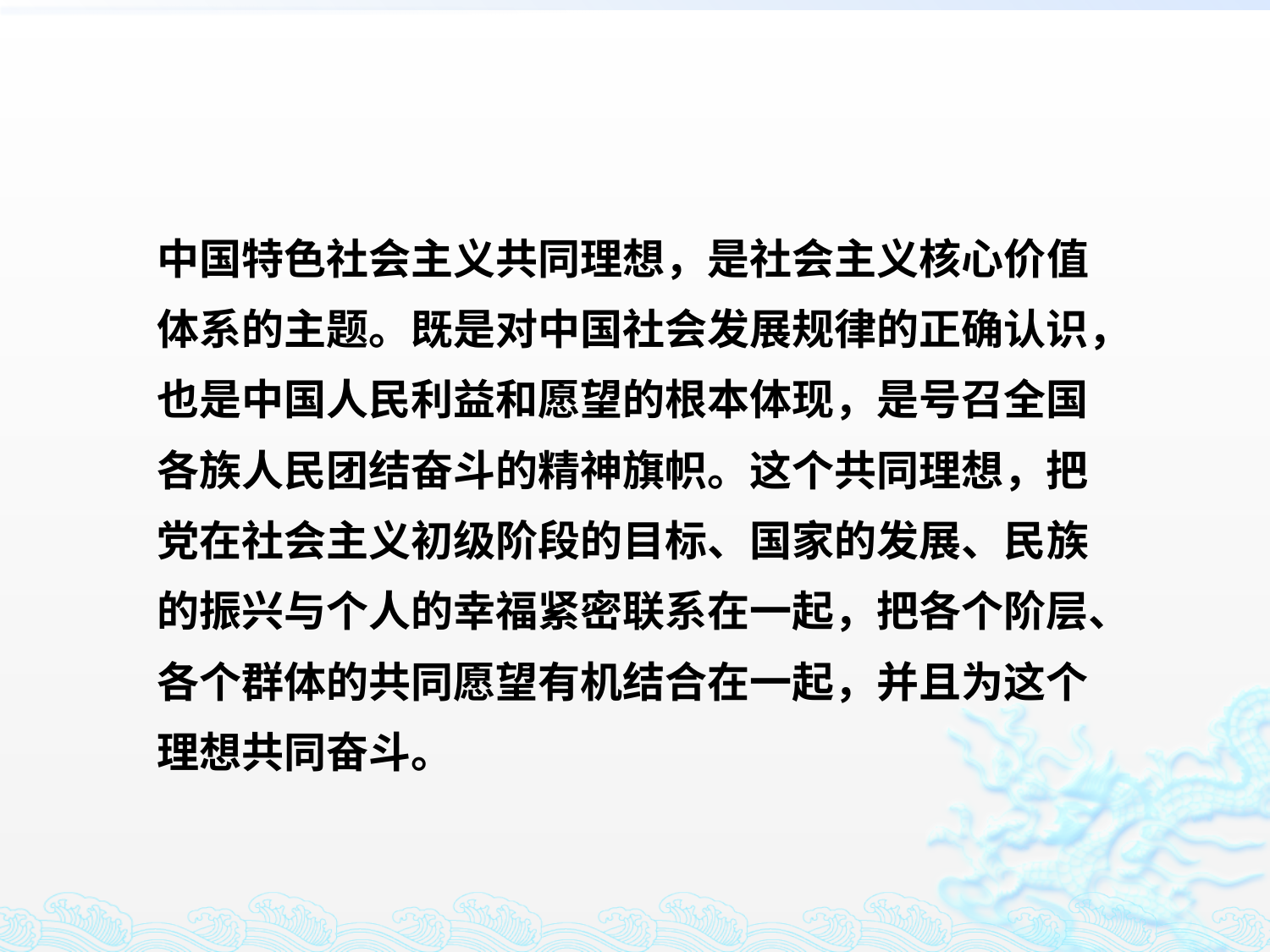

中国特色社会主义共同理想，是社会主义核心价值体系的主题。既是对中国社会发展规律的正确认识，也是中国人民利益和愿望的根本体现，是号召全国各族人民团结奋斗的精神旗帜。这个共同理想，把党在社会主义初级阶段的目标、国家的发展、民族的振兴与个人的幸福紧密联系在一起，把各个阶层、各个群体的共同愿望有机结合在一起，并且为这个理想共同奋斗。